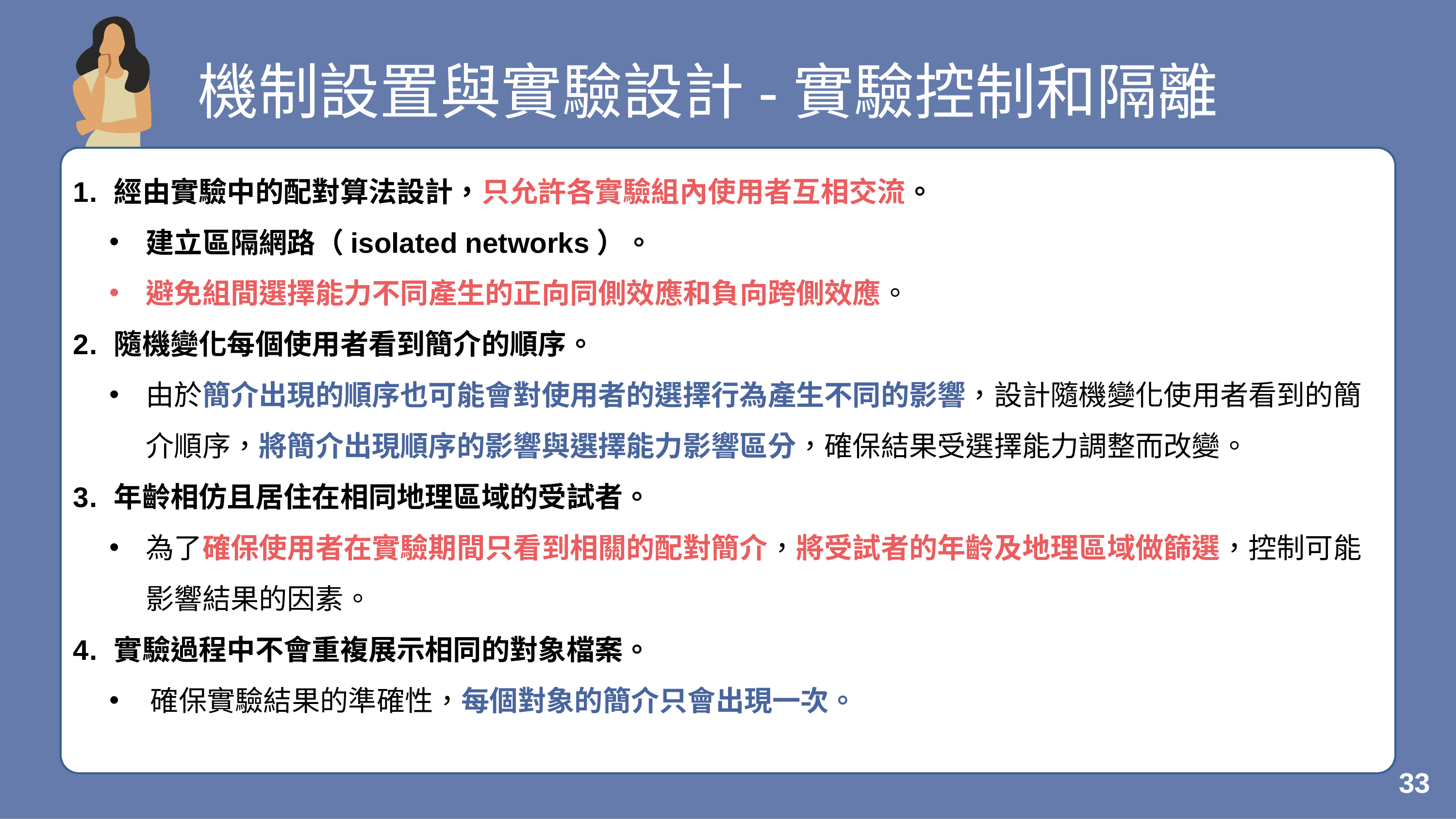

機制設置與實驗設計-實驗控制和隔離
經由實驗中的配對算法設計，只允許各實驗組內使用者互相交流。
建立區隔網路（isolated networks）。
避免組間選擇能力不同產生的正向同側效應和負向跨側效應。
隨機變化每個使用者看到簡介的順序。
由於簡介出現的順序也可能會對使用者的選擇行為產生不同的影響，設計隨機變化使用者看到的簡介順序，將簡介出現順序的影響與選擇能力影響區分，確保結果受選擇能力調整而改變。
年齡相仿且居住在相同地理區域的受試者。
為了確保使用者在實驗期間只看到相關的配對簡介，將受試者的年齡及地理區域做篩選，控制可能影響結果的因素。
實驗過程中不會重複展示相同的對象檔案。
確保實驗結果的準確性，每個對象的簡介只會出現一次。
33